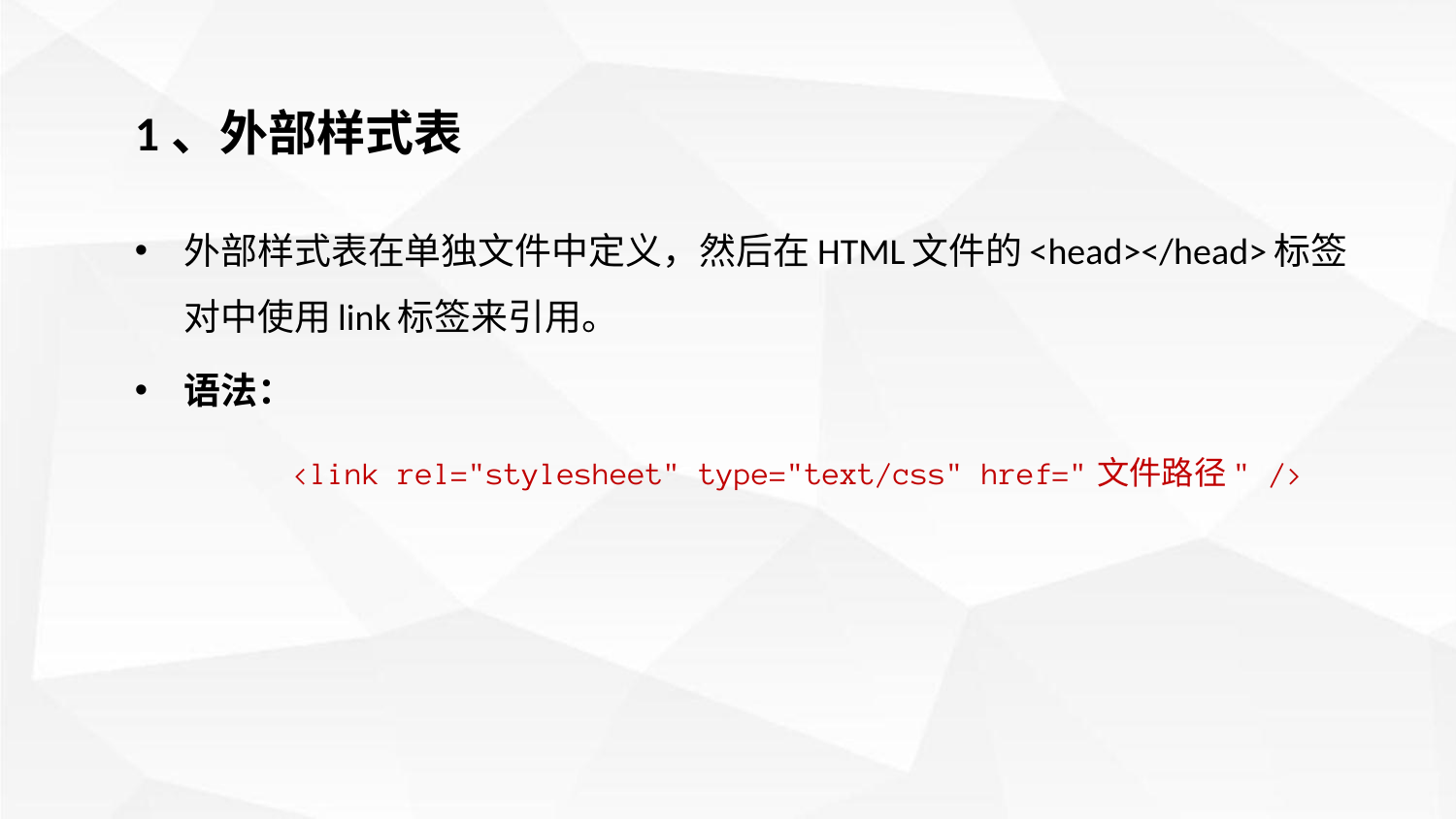

1、外部样式表
外部样式表在单独文件中定义，然后在HTML文件的<head></head>标签对中使用link标签来引用。
语法：
<link rel="stylesheet" type="text/css" href="文件路径" />